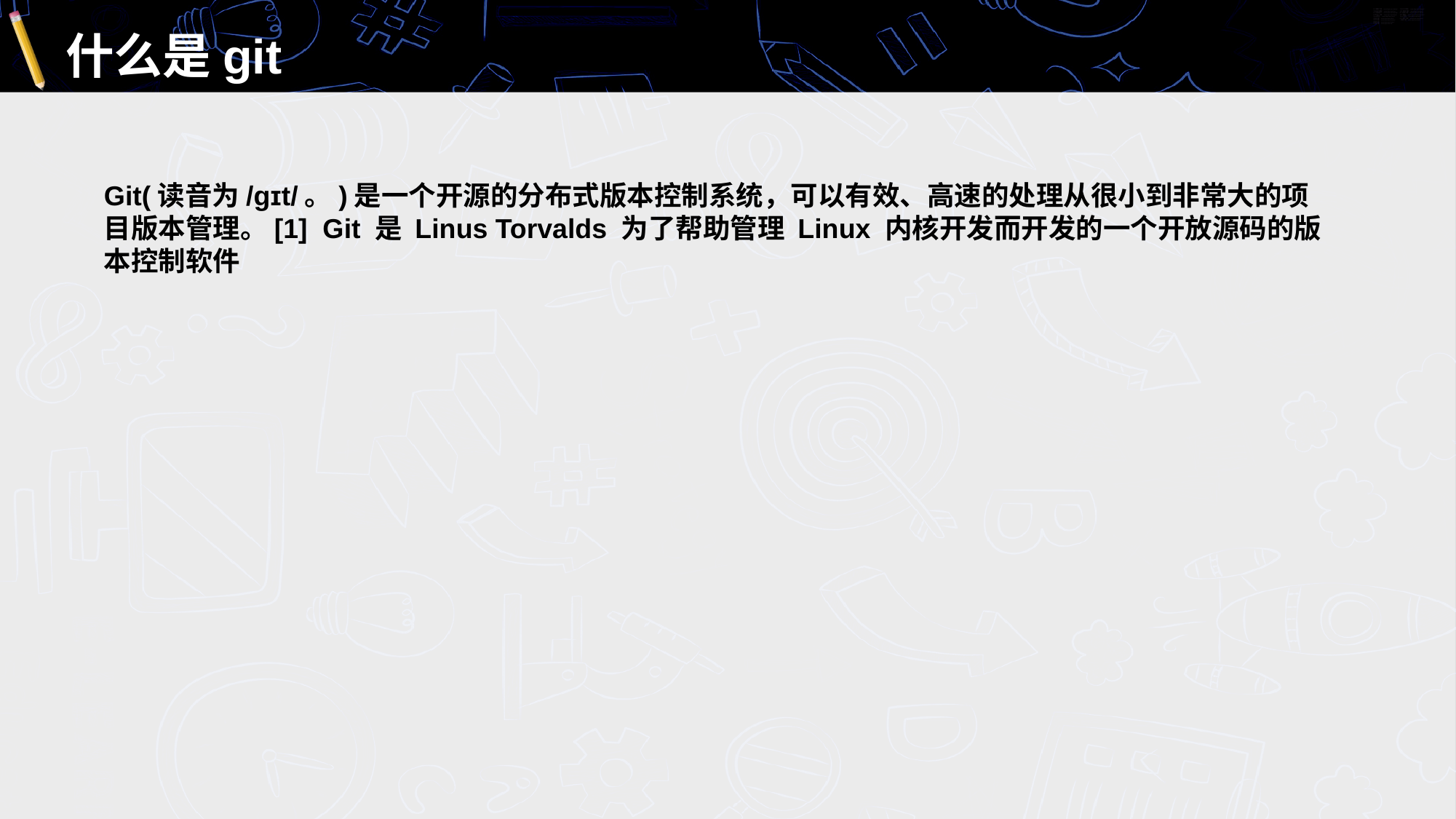

# 什么是git

Git(读音为/gɪt/。)是一个开源的分布式版本控制系统，可以有效、高速的处理从很小到非常大的项目版本管理。[1]  Git 是 Linus Torvalds 为了帮助管理 Linux 内核开发而开发的一个开放源码的版本控制软件